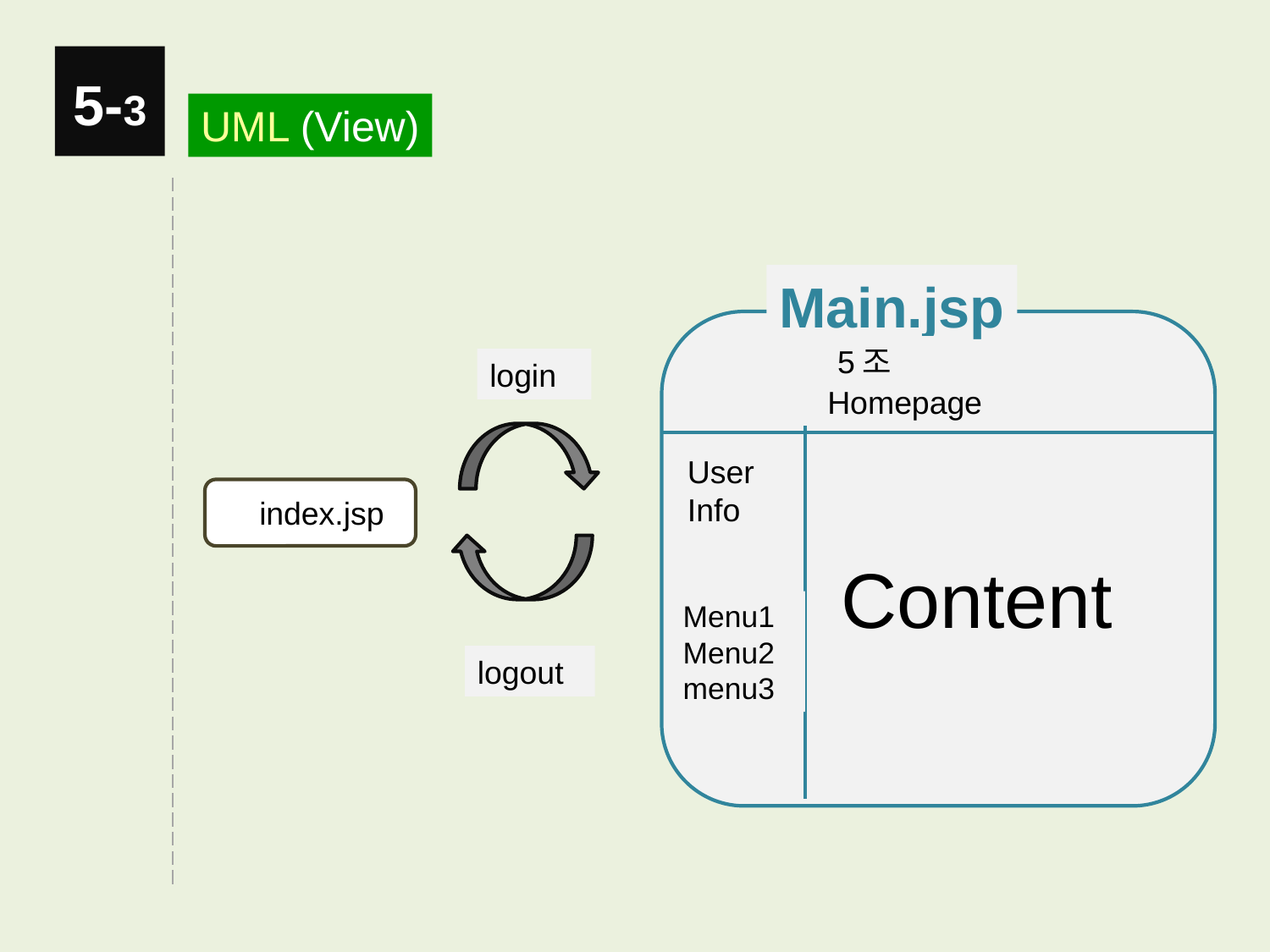

5-3
UML (View)
Main.jsp

5조
login
Homepage

User
Info
Dindex.jsp

Content
Menu1
Menu2
menu3
logout